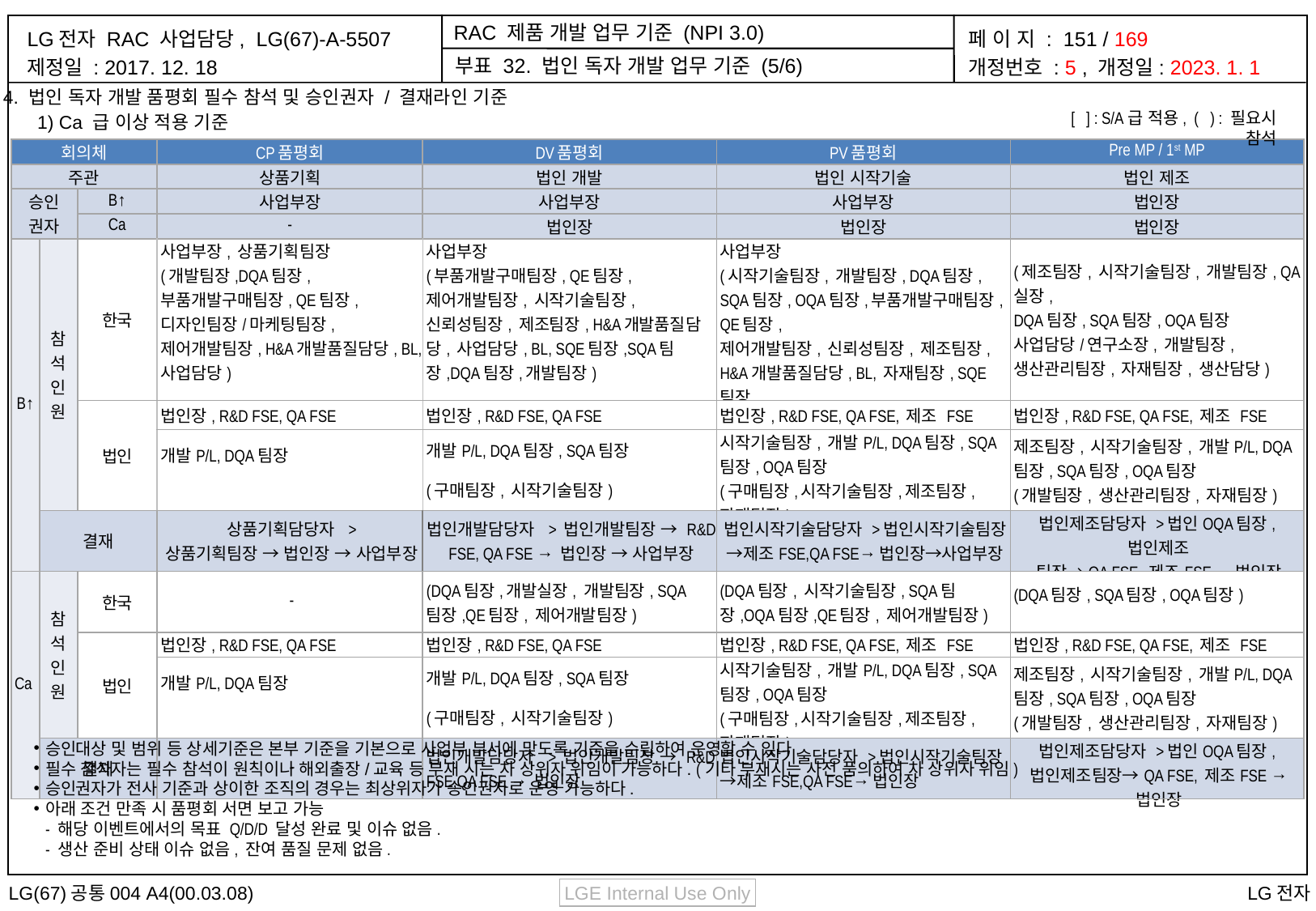

부표 32. 법인 독자 개발 업무 기준 (5/6)
4. 법인 독자 개발 품평회 필수 참석 및 승인권자 / 결재라인 기준
[   ] : S/A급 적용,  (   ) : 필요시 참석
1) Ca 급 이상 적용 기준
| 회의체 |  |  | CP품평회 | DV품평회 | PV품평회 | Pre MP / 1st MP |
| --- | --- | --- | --- | --- | --- | --- |
| 주관 |  |  | 상품기획 | 법인 개발 | 법인 시작기술 | 법인 제조 |
| 승인 권자 |  | B↑ | 사업부장 | 사업부장 | 사업부장 | 법인장 |
|  |  | Ca | - | 법인장 | 법인장 | 법인장 |
| B↑ | 참석인원 | 한국 | 사업부장, 상품기획팀장 (개발팀장,DQA팀장,부품개발구매팀장, QE팀장, 디자인팀장/마케팅팀장, 제어개발팀장, H&A개발품질담당, BL, 사업담당) | 사업부장 (부품개발구매팀장, QE팀장, 제어개발팀장, 시작기술팀장, 신뢰성팀장, 제조팀장, H&A개발품질담당, 사업담당, BL, SQE팀장,SQA팀장,DQA팀장,개발팀장) | 사업부장 (시작기술팀장, 개발팀장, DQA팀장, SQA팀장, OQA팀장,부품개발구매팀장, QE팀장, 제어개발팀장, 신뢰성팀장, 제조팀장, H&A개발품질담당, BL, 자재팀장, SQE팀장, 사업담당,생산담당) | (제조팀장, 시작기술팀장, 개발팀장, QA실장, DQA팀장, SQA팀장, OQA팀장 사업담당/연구소장, 개발팀장, 생산관리팀장, 자재팀장, 생산담당) |
|  |  | 법인 | 법인장, R&D FSE, QA FSE | 법인장, R&D FSE, QA FSE | 법인장, R&D FSE, QA FSE, 제조 FSE | 법인장, R&D FSE, QA FSE, 제조 FSE |
|  |  |  | 개발P/L, DQA팀장 | 개발P/L, DQA팀장, SQA팀장 (구매팀장, 시작기술팀장) | 시작기술팀장, 개발P/L, DQA팀장, SQA팀장, OQA팀장 (구매팀장,시작기술팀장,제조팀장,자재팀장) | 제조팀장, 시작기술팀장, 개발P/L, DQA팀장, SQA팀장, OQA팀장 (개발팀장, 생산관리팀장, 자재팀장) |
|  | 결재 |  | 상품기획담당자 > 상품기획팀장 → 법인장 → 사업부장 | 법인개발담당자 > 법인개발팀장 → R&D FSE, QA FSE → 법인장 → 사업부장 | 법인시작기술담당자 >법인시작기술팀장→제조FSE,QA FSE→법인장→사업부장 | 법인제조담당자 >법인OQA팀장,법인제조 팀장→QA FSE, 제조FSE→ 법인장 |
| Ca | 참석인원 | 한국 | - | (DQA팀장,개발실장, 개발팀장, SQA팀장,QE팀장, 제어개발팀장) | (DQA팀장, 시작기술팀장, SQA팀장,OQA팀장,QE팀장, 제어개발팀장) | (DQA팀장, SQA팀장, OQA팀장) |
|  |  | 법인 | 법인장, R&D FSE, QA FSE | 법인장, R&D FSE, QA FSE | 법인장, R&D FSE, QA FSE, 제조 FSE | 법인장, R&D FSE, QA FSE, 제조 FSE |
|  |  |  | 개발P/L, DQA팀장 | 개발P/L, DQA팀장, SQA팀장 (구매팀장, 시작기술팀장) | 시작기술팀장, 개발P/L, DQA팀장, SQA팀장, OQA팀장 (구매팀장,시작기술팀장,제조팀장,자재팀장) | 제조팀장, 시작기술팀장, 개발P/L, DQA팀장, SQA팀장, OQA팀장 (개발팀장, 생산관리팀장, 자재팀장) |
|  | 결재 |  | - | 법인개발담당자 > 법인개발팀장 → R&D FSE,QA FSE → 법인장 | 법인시작기술담당자 >법인시작기술팀장→제조FSE,QA FSE→법인장 | 법인제조담당자 >법인OQA팀장,법인제조팀장→QA FSE, 제조FSE → 법인장 |
승인대상 및 범위 등 상세기준은 본부 기준을 기본으로 사업부 부서에 맞도록 기준을 수립하여 운영할 수 있다.
필수 참석자는 필수 참석이 원칙이나 해외출장/교육 등 부재 시는 차 상위자 위임이 가능하다. (기타 부재시는 사전 품의하여 차 상위자 위임)
승인권자가 전사 기준과 상이한 조직의 경우는 최상위자가 승인권자로 운영 가능하다.
아래 조건 만족 시 품평회 서면 보고 가능
- 해당 이벤트에서의 목표 Q/D/D 달성 완료 및 이슈 없음.
- 생산 준비 상태 이슈 없음, 잔여 품질 문제 없음.